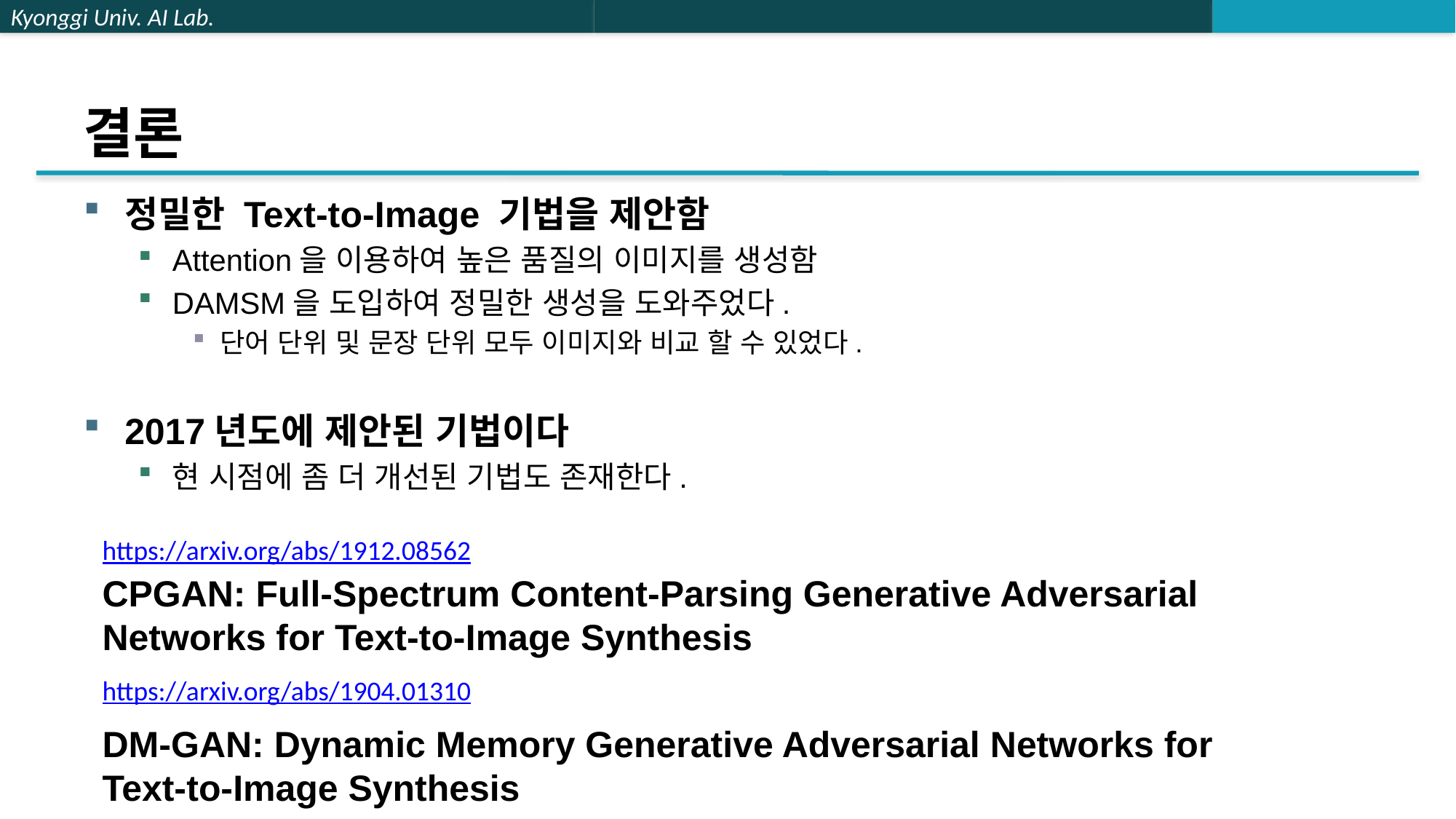

# 결론
정밀한 Text-to-Image 기법을 제안함
Attention을 이용하여 높은 품질의 이미지를 생성함
DAMSM을 도입하여 정밀한 생성을 도와주었다.
단어 단위 및 문장 단위 모두 이미지와 비교 할 수 있었다.

2017년도에 제안된 기법이다
현 시점에 좀 더 개선된 기법도 존재한다.

https://arxiv.org/abs/1912.08562

CPGAN: Full-Spectrum Content-Parsing Generative Adversarial Networks for Text-to-Image Synthesis
https://arxiv.org/abs/1904.01310

DM-GAN: Dynamic Memory Generative Adversarial Networks for Text-to-Image Synthesis